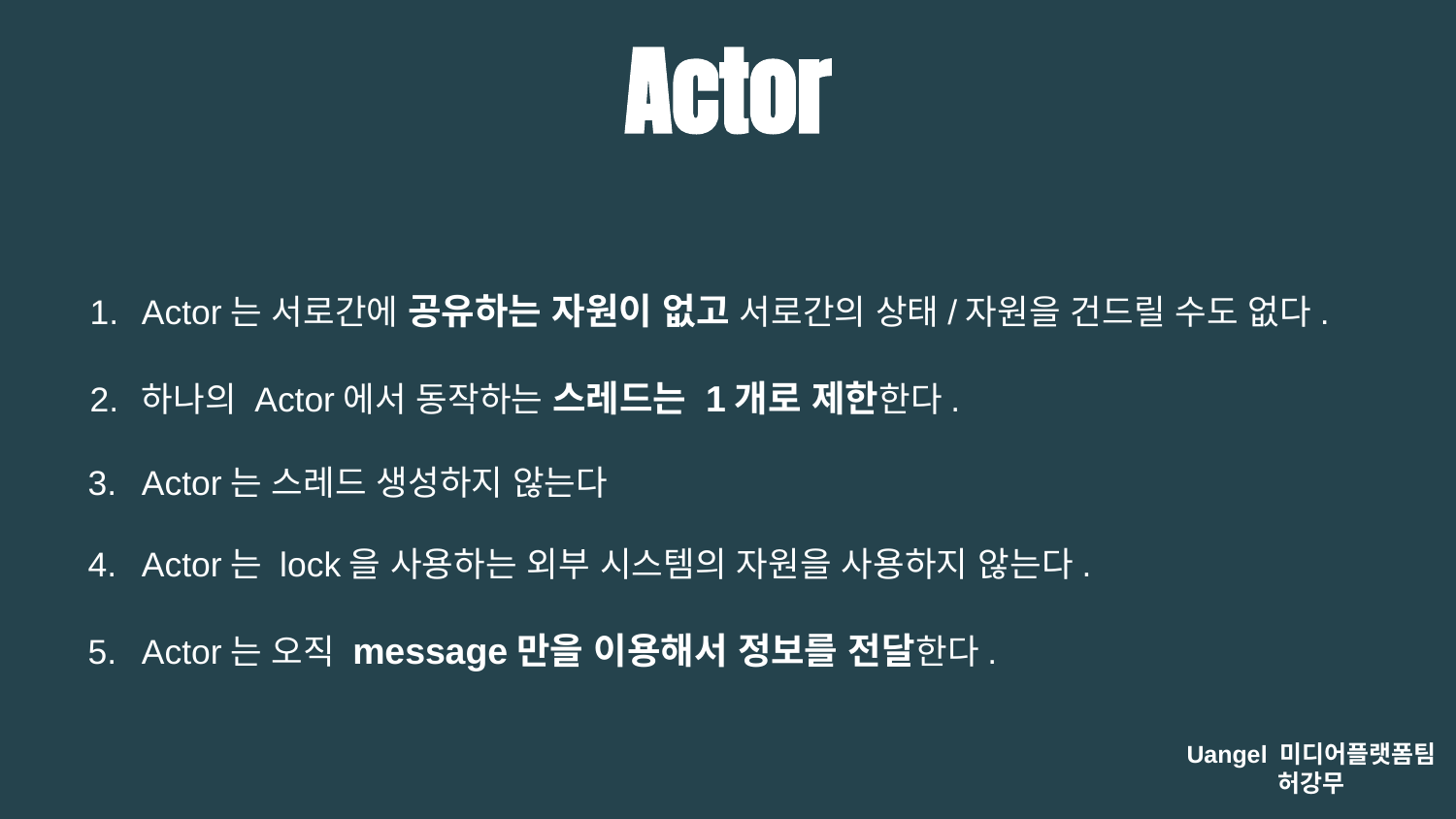

Actor

Actor는 서로간에 공유하는 자원이 없고 서로간의 상태/자원을 건드릴 수도 없다.
하나의 Actor에서 동작하는 스레드는 1개로 제한한다.
Actor는 스레드 생성하지 않는다
Actor는 lock을 사용하는 외부 시스템의 자원을 사용하지 않는다.
Actor는 오직 message만을 이용해서 정보를 전달한다.
Uangel 미디어플랫폼팀
허강무